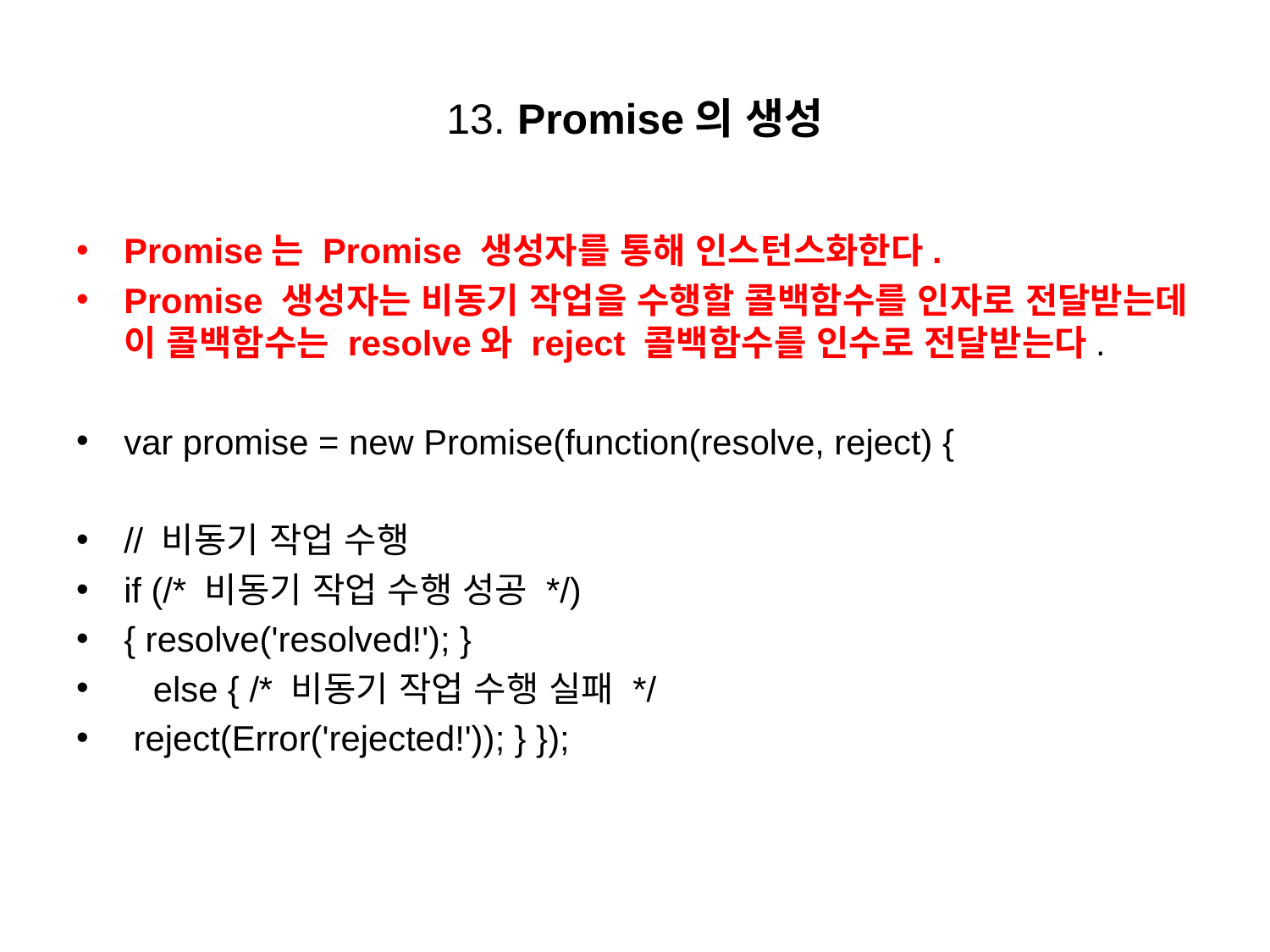

# 13. Promise의 생성
Promise는 Promise 생성자를 통해 인스턴스화한다.
Promise 생성자는 비동기 작업을 수행할 콜백함수를 인자로 전달받는데 이 콜백함수는 resolve와 reject 콜백함수를 인수로 전달받는다.

var promise = new Promise(function(resolve, reject) {

// 비동기 작업 수행
if (/* 비동기 작업 수행 성공 */)
{ resolve('resolved!'); }
   else { /* 비동기 작업 수행 실패 */
 reject(Error('rejected!')); } });